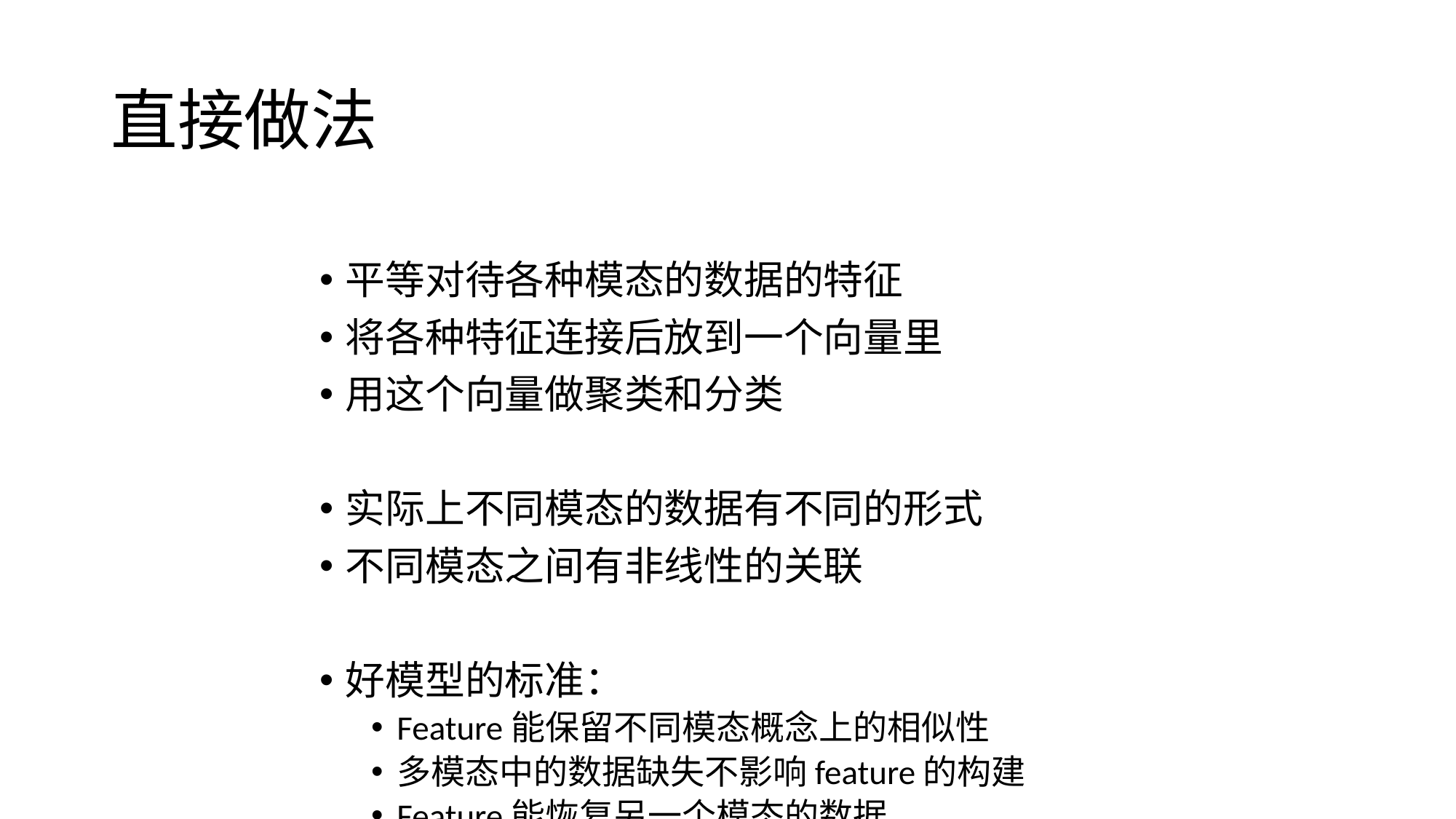

# 直接做法
平等对待各种模态的数据的特征
将各种特征连接后放到一个向量里
用这个向量做聚类和分类

实际上不同模态的数据有不同的形式
不同模态之间有非线性的关联

好模型的标准：
Feature能保留不同模态概念上的相似性
多模态中的数据缺失不影响feature的构建
Feature能恢复另一个模态的数据